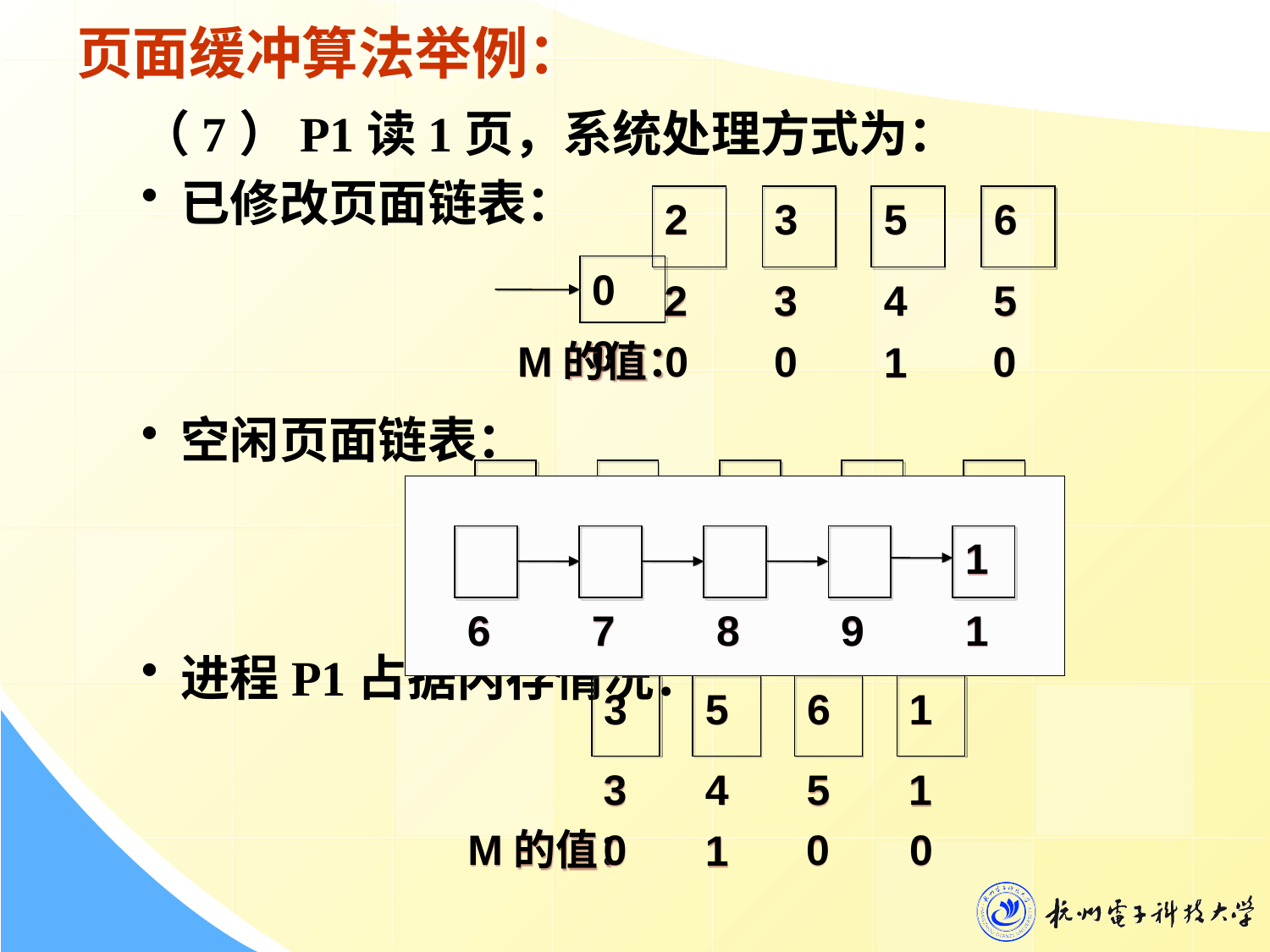

# 页面缓冲算法举例：
（7）P1读1页，系统处理方式为：
已修改页面链表：

空闲页面链表：

进程P1占据内存情况：

2

3

5

6
4
2
3
5
M的值：
0
0
0
1
0

0

2

6
7
8
9
2

1

6
7
8
9
1
3

5

6
1

4
3
5
1
M的值：
0
0
0
1